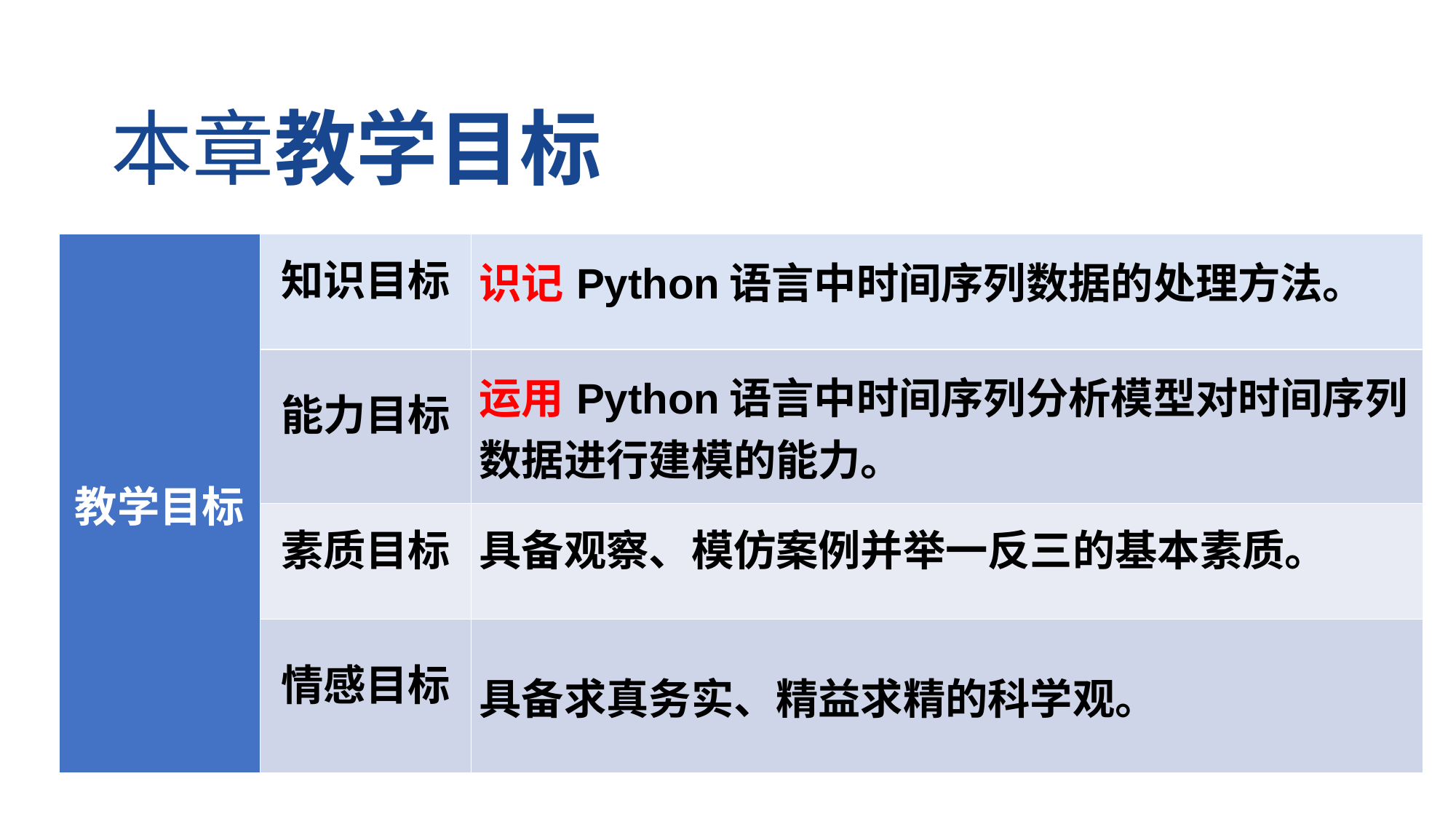

本章教学目标
| 教学目标 | 知识目标 | 识记Python语言中时间序列数据的处理方法。 |
| --- | --- | --- |
|  | 能力目标 | 运用Python语言中时间序列分析模型对时间序列数据进行建模的能力。 |
|  | 素质目标 | 具备观察、模仿案例并举一反三的基本素质。 |
|  | 情感目标 | 具备求真务实、精益求精的科学观。 |